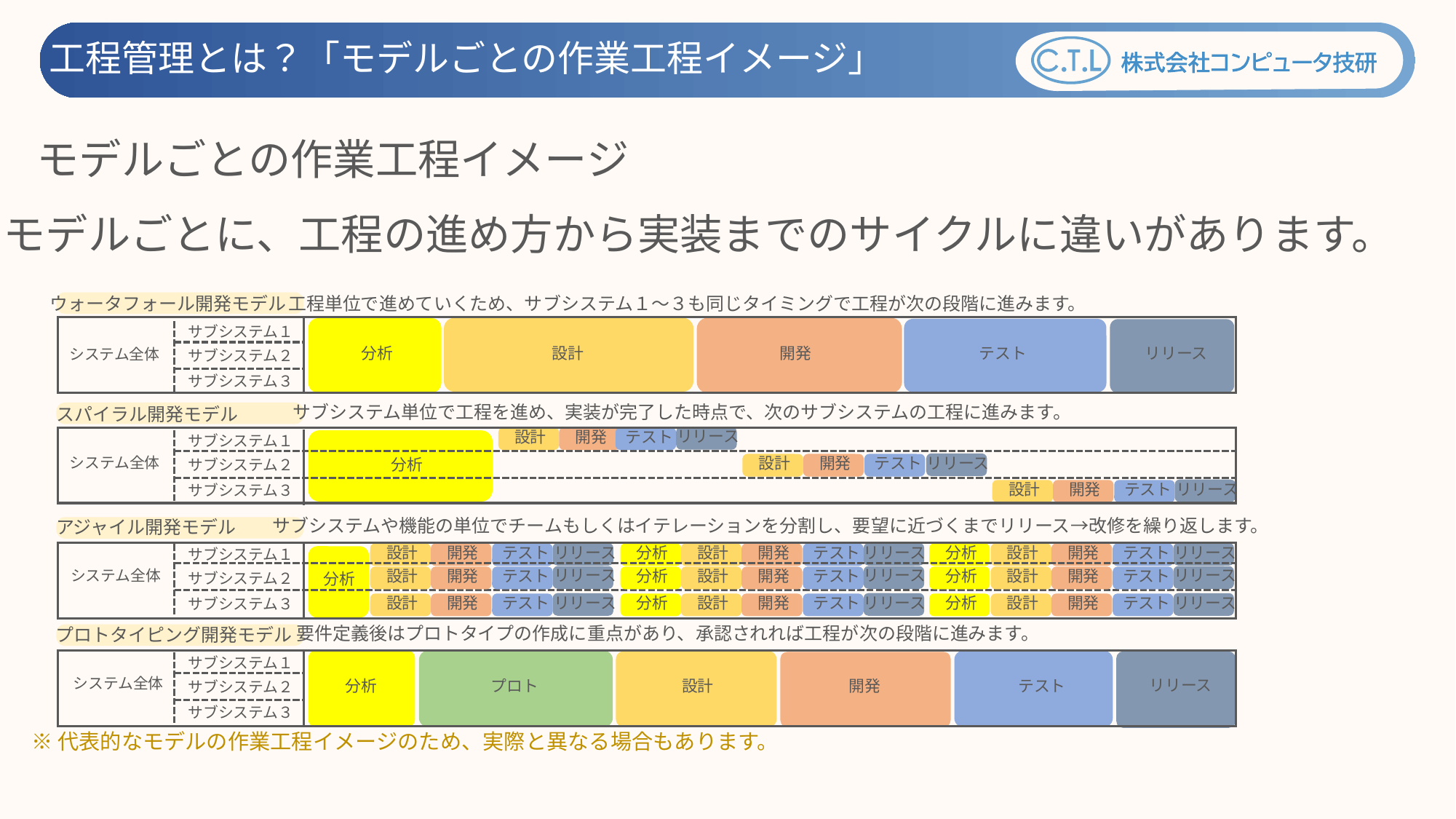

工程管理とは？「モデルごとの作業工程イメージ」
モデルごとの作業工程イメージ
モデルごとに、工程の進め方から実装までのサイクルに違いがあります。
ウォータフォール開発モデル
工程単位で進めていくため、サブシステム１～３も同じタイミングで工程が次の段階に進みます。

サブシステム１

リリース
分析
設計
開発
テスト
システム全体
サブシステム２
サブシステム３
サブシステム単位で工程を進め、実装が完了した時点で、次のサブシステムの工程に進みます。
スパイラル開発モデル

リリース

設計

開発

テスト

サブシステム１

分析
リリース

設計

開発

テスト

システム全体
サブシステム２
リリース

設計

開発

テスト

サブシステム３
サブシステムや機能の単位でチームもしくはイテレーションを分割し、要望に近づくまでリリース→改修を繰り返します。
アジャイル開発モデル

リリース

リリース

リリース

設計

開発

テスト

分析

設計

開発

テスト

分析

設計

開発

テスト

サブシステム１

分析
リリース

リリース

リリース

設計

開発

テスト

分析

設計

開発

テスト

分析

設計

開発

テスト

システム全体
サブシステム２
リリース

リリース

リリース

設計

開発

テスト

分析

設計

開発

テスト

分析

設計

開発

テスト

サブシステム３
要件定義後はプロトタイプの作成に重点があり、承認されれば工程が次の段階に進みます。
プロトタイピング開発モデル

サブシステム１

システム全体
リリース
分析
プロト
設計
開発
テスト
サブシステム２
サブシステム３
※代表的なモデルの作業工程イメージのため、実際と異なる場合もあります。